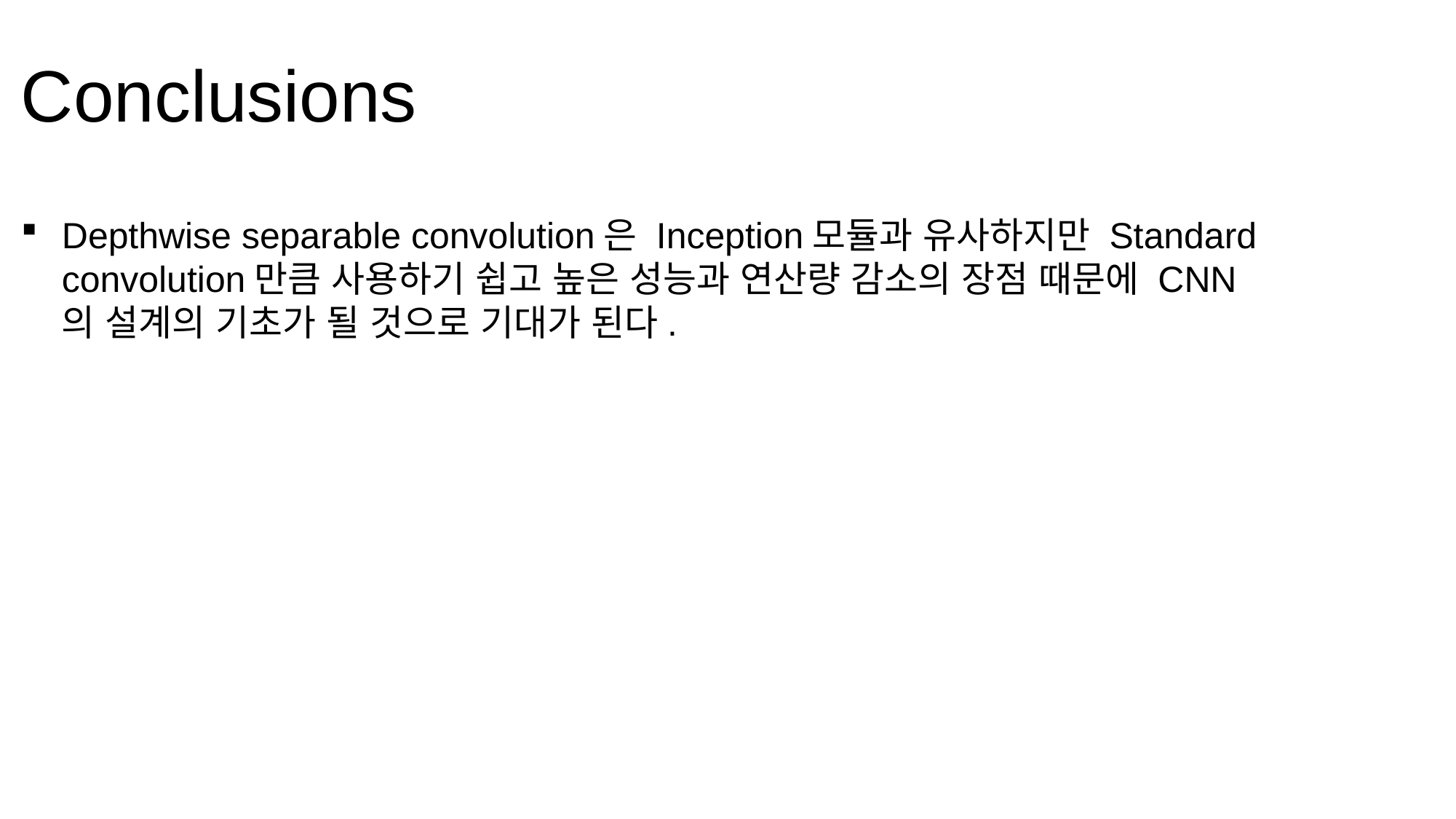

# Conclusions
Depthwise separable convolution은 Inception모듈과 유사하지만 Standard convolution만큼 사용하기 쉽고 높은 성능과 연산량 감소의 장점 때문에 CNN의 설계의 기초가 될 것으로 기대가 된다.